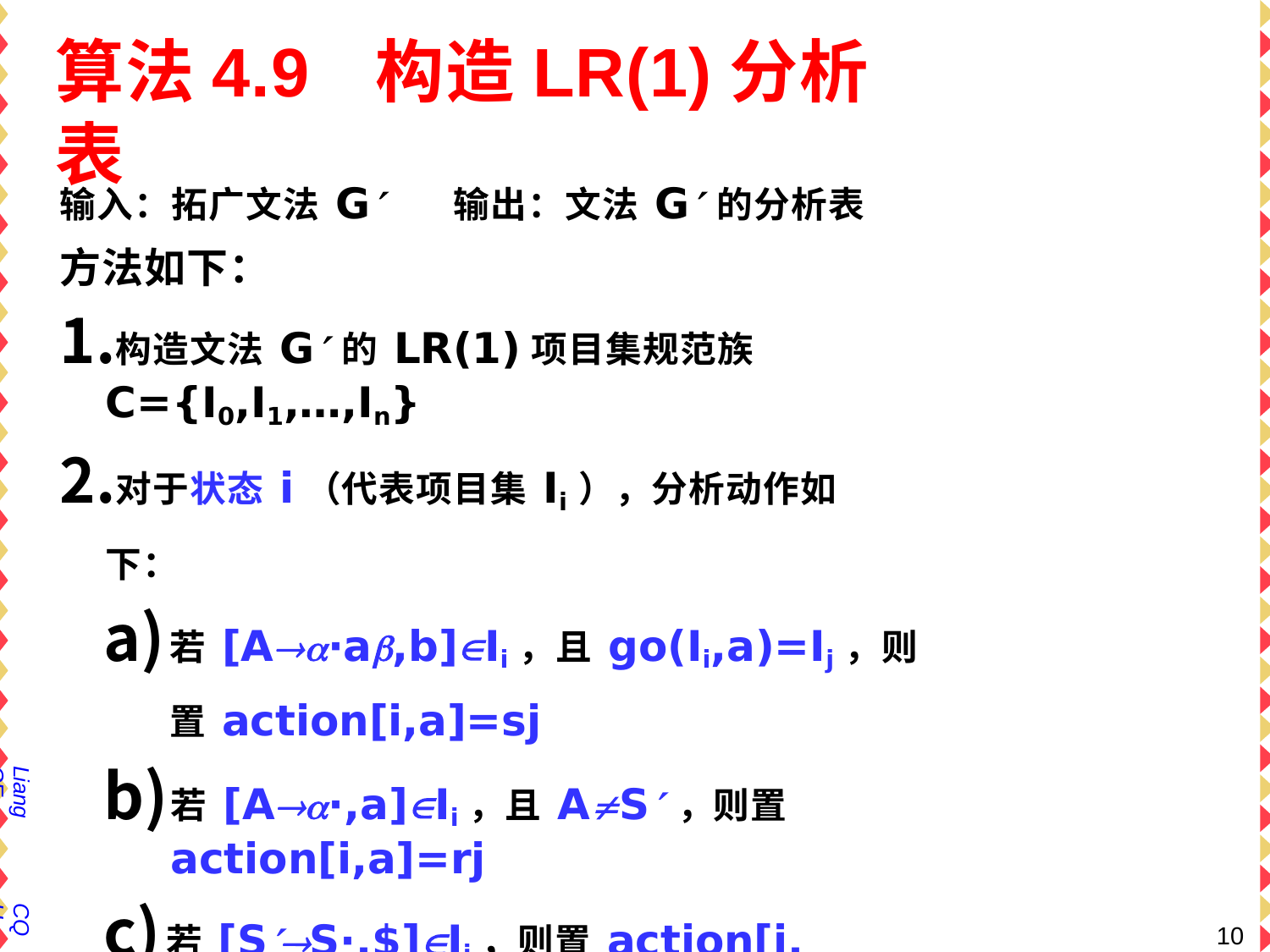

# 算法4.9	构造LR(1)分析表
输入：拓广文法G′	输出：文法G′的分析表 方法如下：
构造文法G′的LR(1)项目集规范族C={I0,I1,…,In}
对于状态i（代表项目集Ii），分析动作如下：
若[A→α·aβ,b]∈Ii，且go(Ii,a)=Ij，则 置action[i,a]=sj
若[A→α·,a]∈Ii，且A≠S′，则置action[i,a]=rj
若[S′→S·,$]∈Ii，则置action[i,$]=acc
若对非终结符号A，有go(Ii,A)=Ij，则置goto[i,A]=j
凡是不能用上述规则填入信息的空白表项，均置上出错标 志error。
分析程序的初态是包括[S′→·s,$]的有效项目集所对应的 状态。
Liang GE
CQU
107